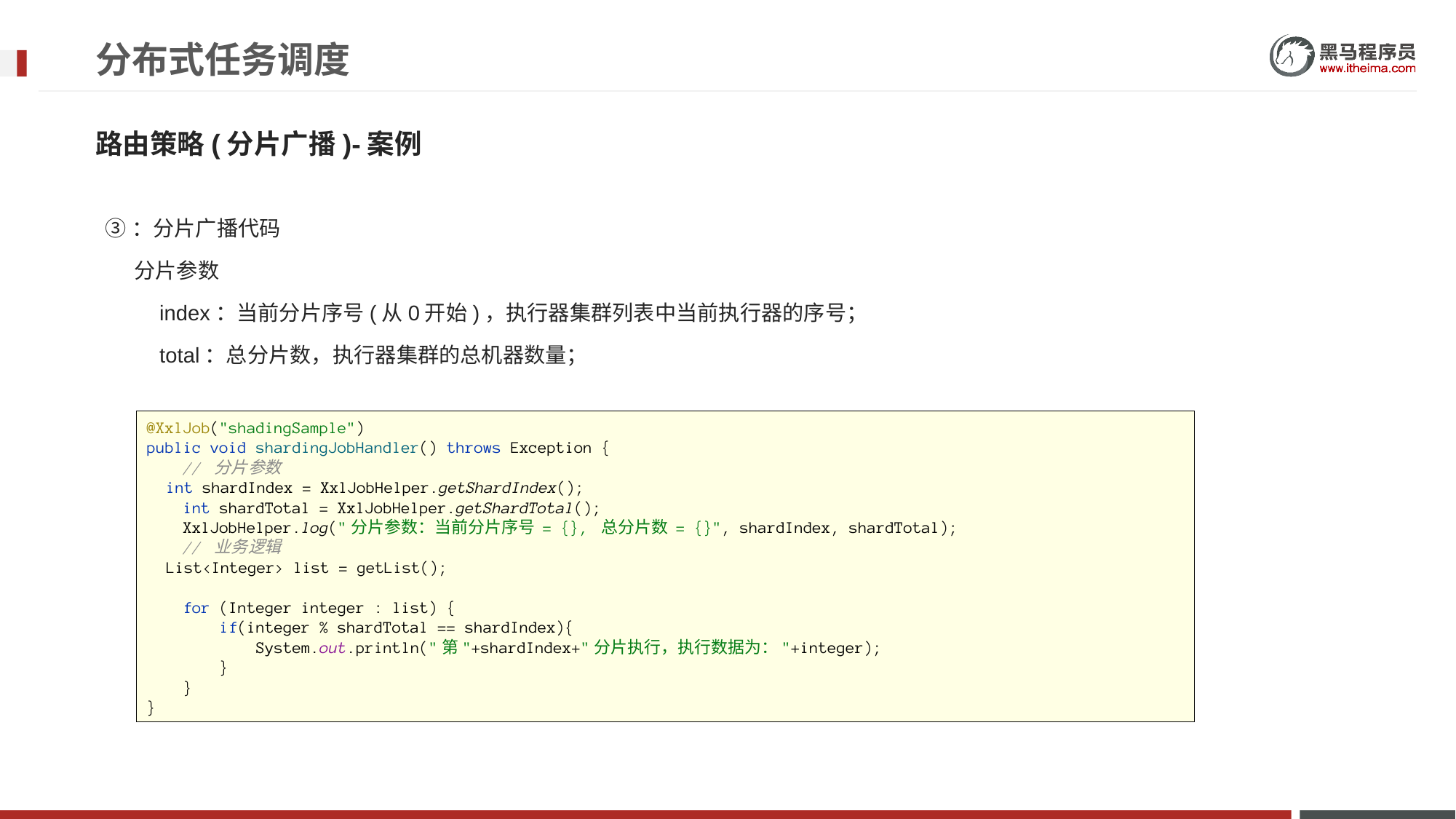

# 分布式任务调度
路由策略(分片广播)-案例
③：分片广播代码
     分片参数
         index：当前分片序号(从0开始)，执行器集群列表中当前执行器的序号；
         total：总分片数，执行器集群的总机器数量；

@XxlJob("shadingSample")
public void shardingJobHandler() throws Exception {
    // 分片参数
    int shardIndex = XxlJobHelper.getShardIndex();
    int shardTotal = XxlJobHelper.getShardTotal();
    XxlJobHelper.log("分片参数：当前分片序号 = {}, 总分片数 = {}", shardIndex, shardTotal);
    // 业务逻辑
    List<Integer> list = getList();
    for (Integer integer : list) {
        if(integer % shardTotal == shardIndex){
            System.out.println("第"+shardIndex+"分片执行，执行数据为："+integer);
        }
    }
}